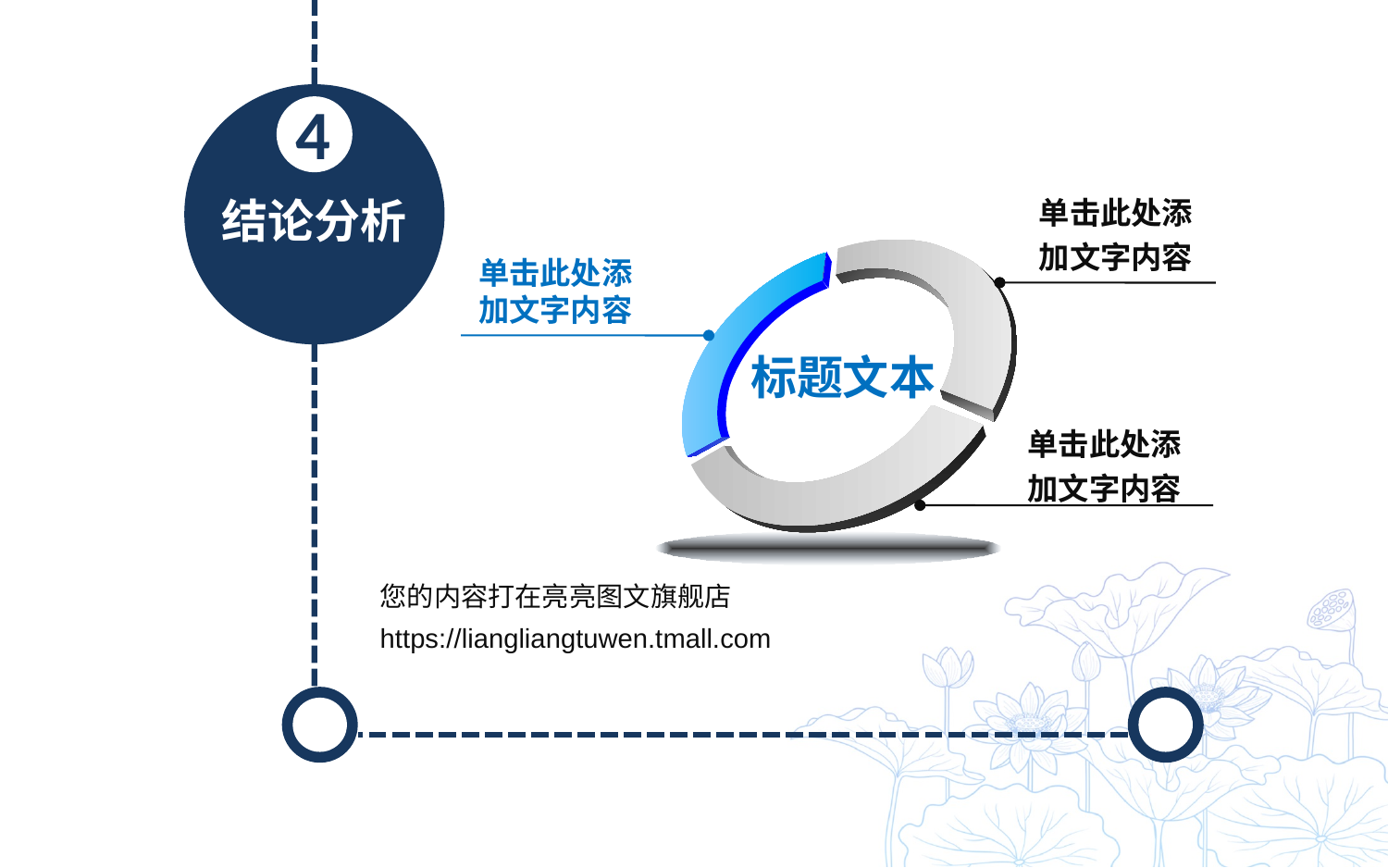

4

结论分析
单击此处添
加文字内容

单击此处添
加文字内容

标题文本
单击此处添
加文字内容

您的内容打在亮亮图文旗舰店
https://liangliangtuwen.tmall.com